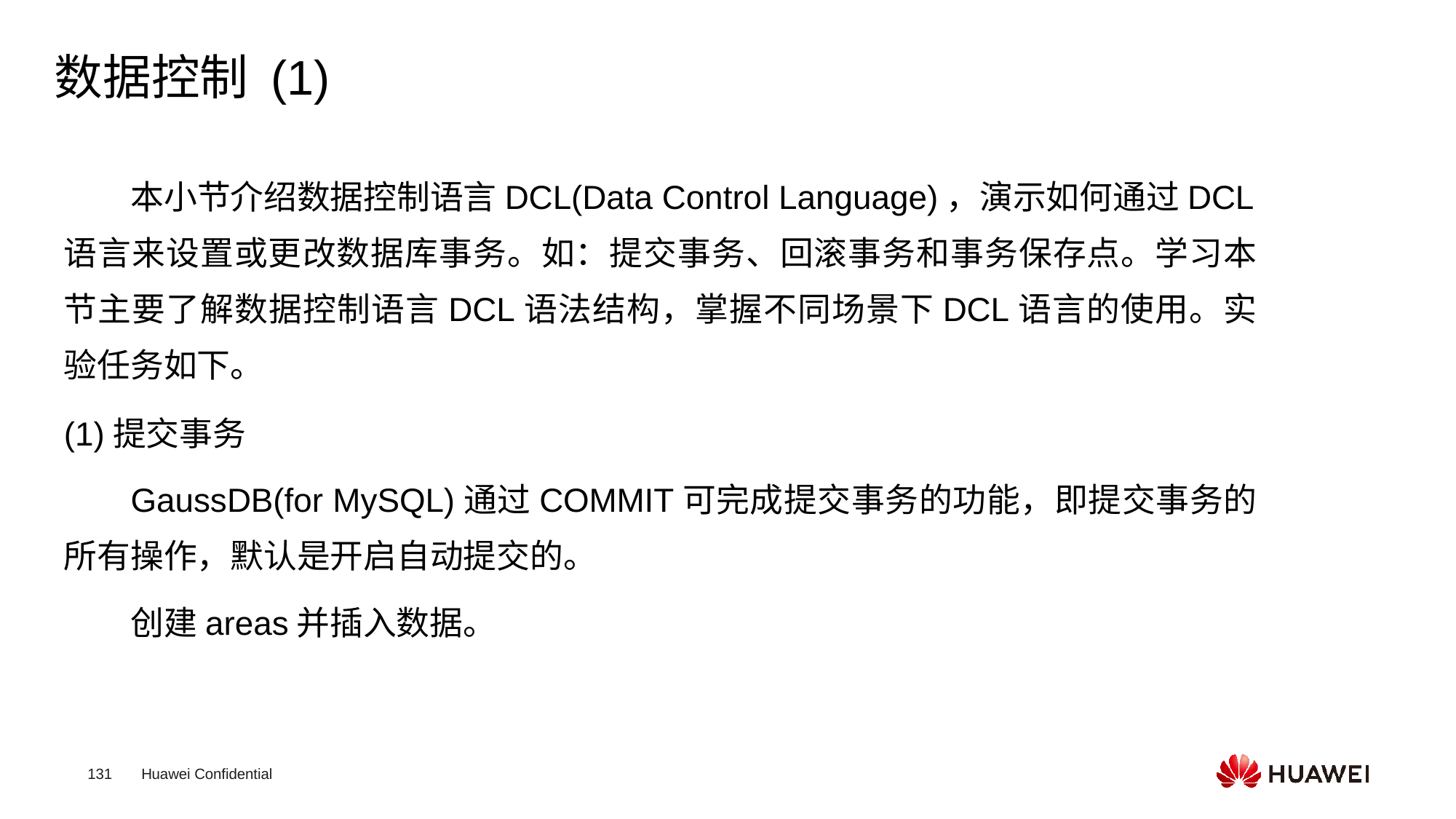

# 数据控制 (1)
本小节介绍数据控制语言DCL(Data Control Language)，演示如何通过DCL语言来设置或更改数据库事务。如：提交事务、回滚事务和事务保存点。学习本节主要了解数据控制语言DCL语法结构，掌握不同场景下DCL语言的使用。实验任务如下。
(1)提交事务
GaussDB(for MySQL)通过COMMIT可完成提交事务的功能，即提交事务的所有操作，默认是开启自动提交的。
创建areas并插入数据。